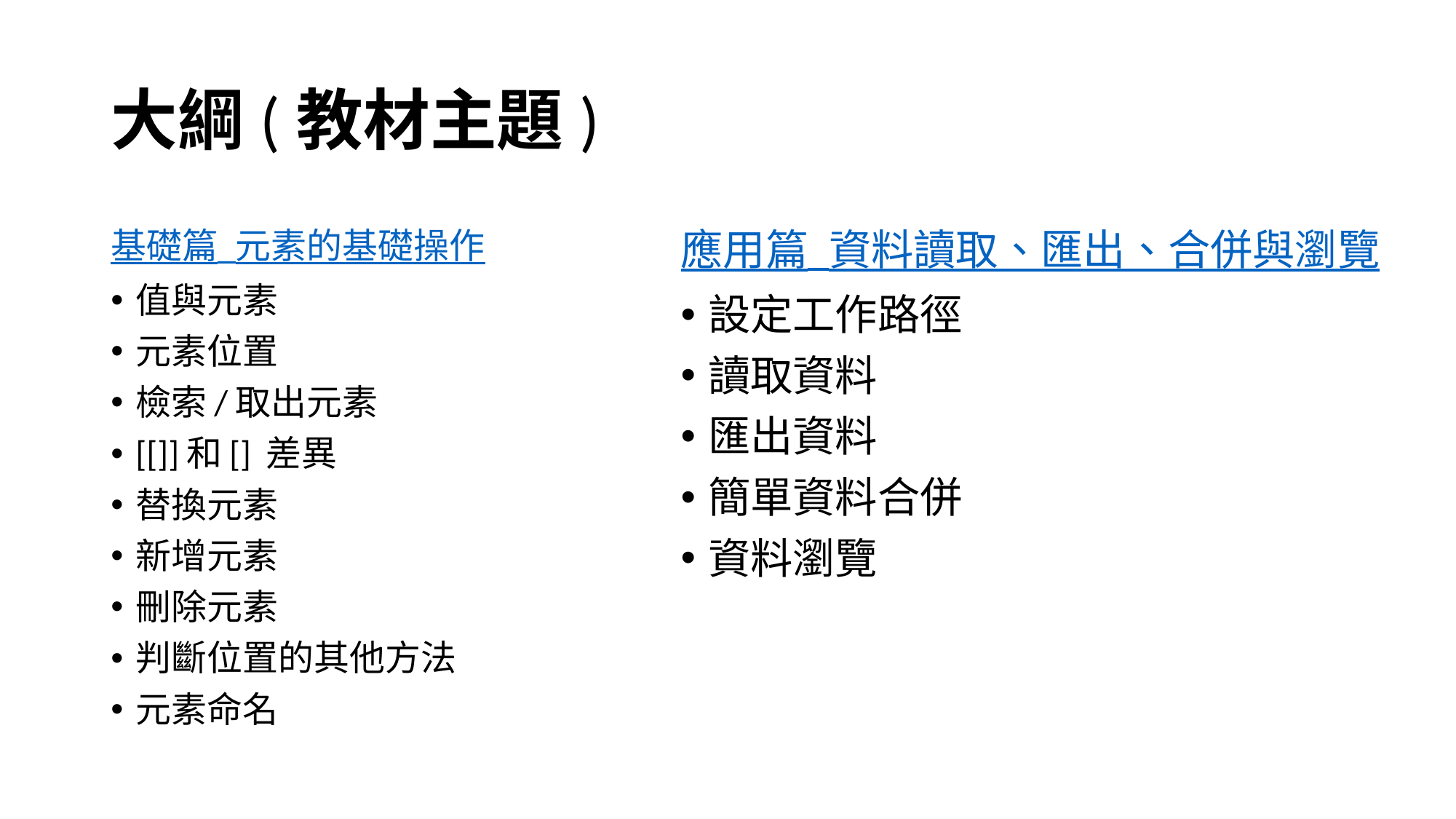

# 大綱(教材主題)
應用篇_資料讀取、匯出、合併與瀏覽
設定工作路徑
讀取資料
匯出資料
簡單資料合併
資料瀏覽
基礎篇_元素的基礎操作
值與元素
元素位置
檢索/取出元素
[[]]和[] 差異
替換元素
新增元素
刪除元素
判斷位置的其他方法
元素命名